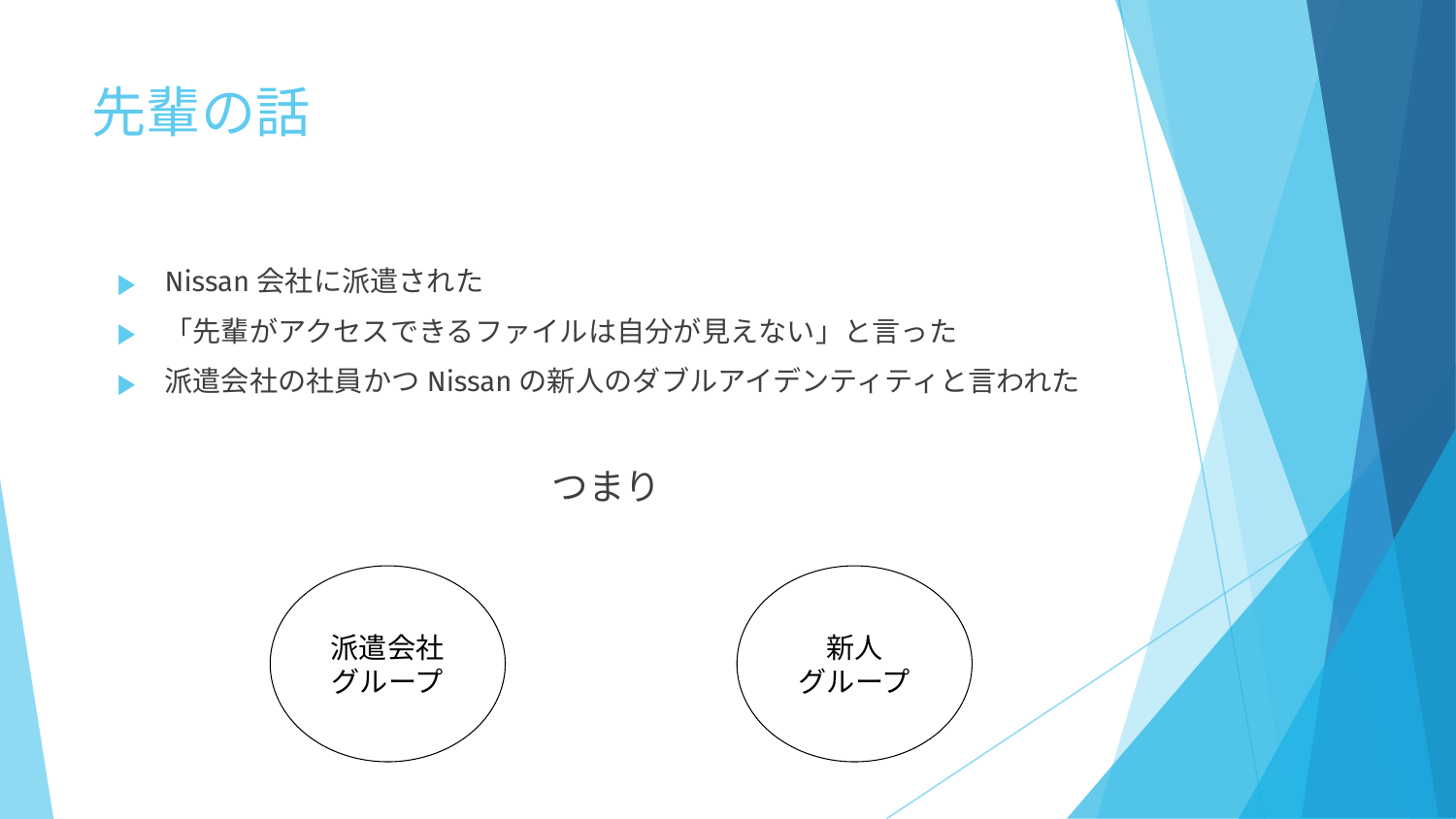

# 先輩の話
Nissan会社に派遣された
「先輩がアクセスできるファイルは自分が見えない」と言った
派遣会社の社員かつNissanの新人のダブルアイデンティティと言われた

つまり
派遣会社
グループ
新人
グループ